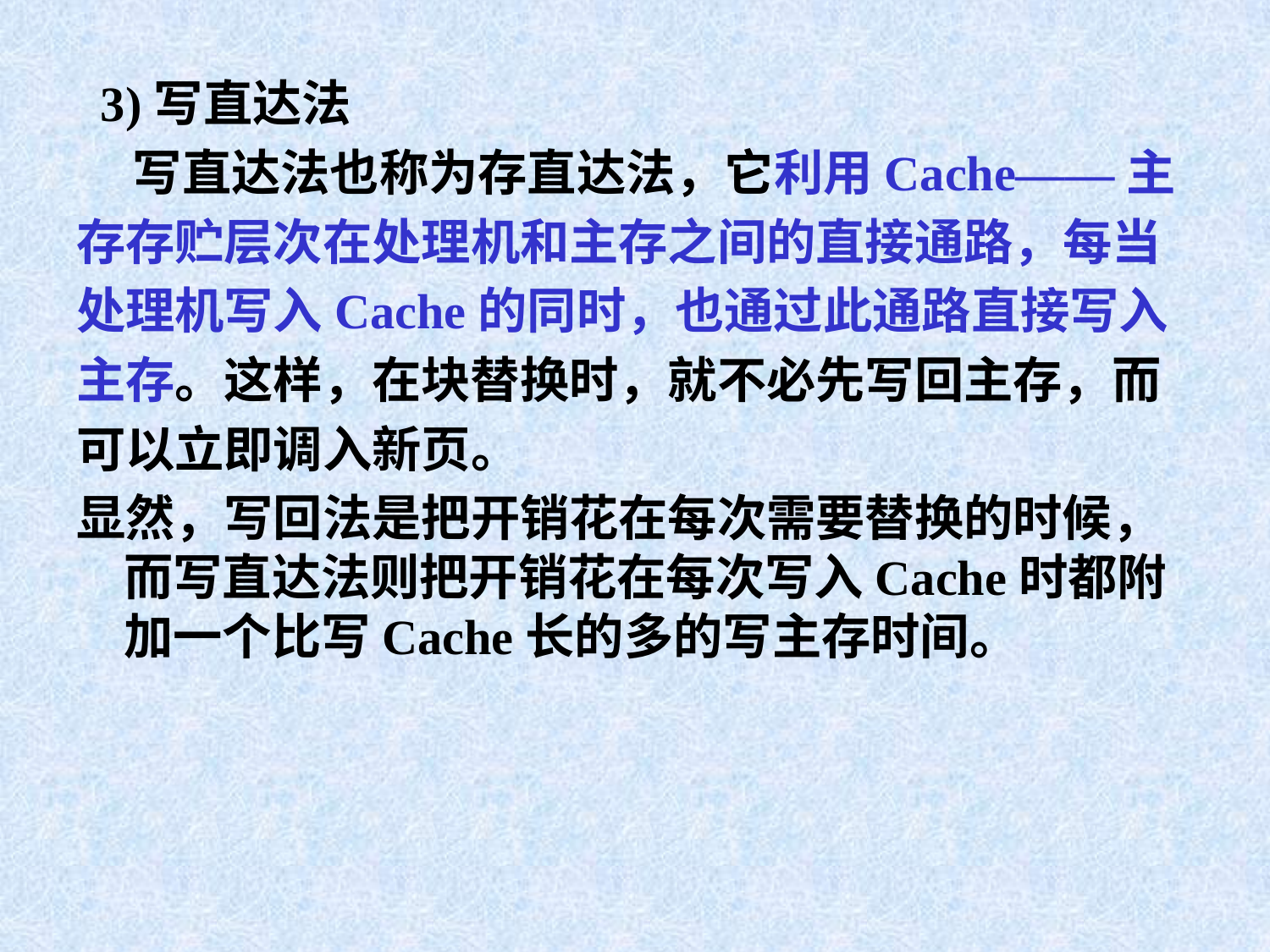

3)写直达法
    写直达法也称为存直达法，它利用Cache——主
存存贮层次在处理机和主存之间的直接通路，每当
处理机写入Cache的同时，也通过此通路直接写入
主存。这样，在块替换时，就不必先写回主存，而
可以立即调入新页。
显然，写回法是把开销花在每次需要替换的时候，而写直达法则把开销花在每次写入Cache时都附加一个比写Cache长的多的写主存时间。